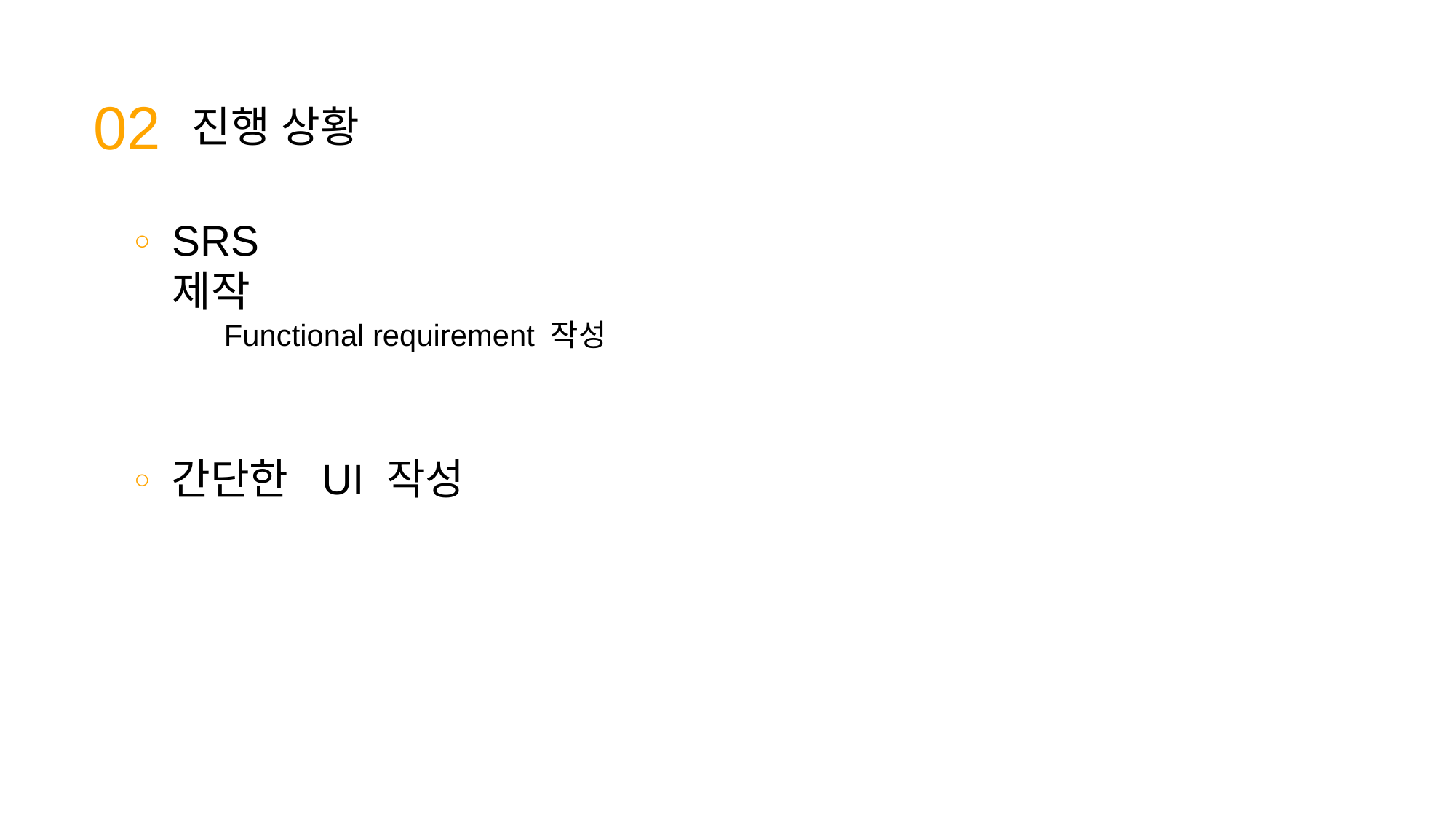

02
진행 상황
SRS 제작
○
Functional requirement 작성
간단한  UI 작성
○